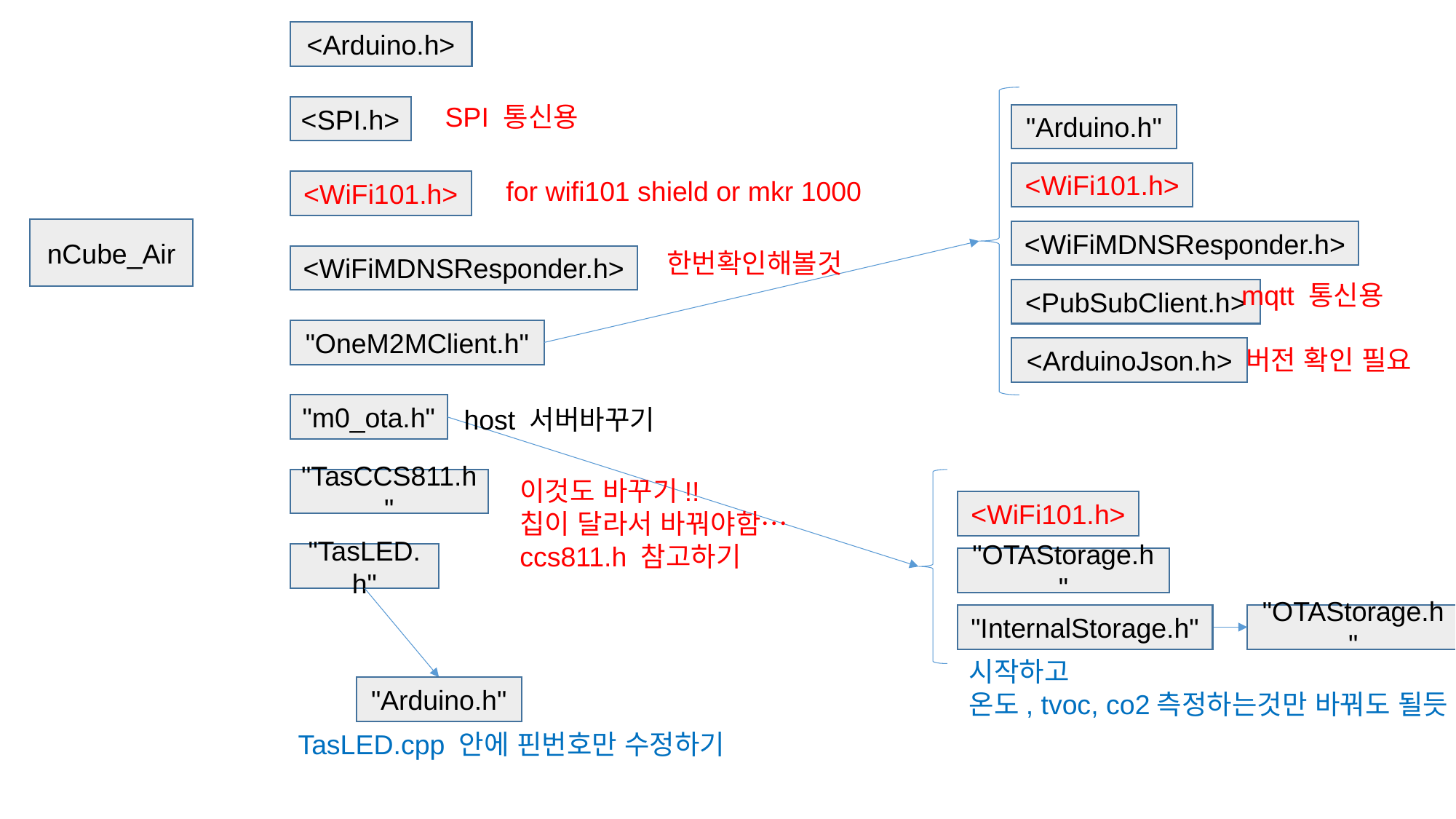

<Arduino.h>

"Arduino.h"
<WiFi101.h>
<WiFiMDNSResponder.h>
<PubSubClient.h>
<ArduinoJson.h>
mqtt 통신용
버전 확인 필요
SPI 통신용
<SPI.h>
for wifi101 shield or mkr 1000
<WiFi101.h>
nCube_Air
한번확인해볼것
<WiFiMDNSResponder.h>
"OneM2MClient.h"
"m0_ota.h"
host 서버바꾸기
이것도 바꾸기!!
칩이 달라서 바꿔야함…
ccs811.h 참고하기
"TasCCS811.h"

<WiFi101.h>
"OTAStorage.h"
"InternalStorage.h"
시작하고
온도, tvoc, co2측정하는것만 바꿔도 될듯
"TasLED.h"
"OTAStorage.h"
"Arduino.h"
TasLED.cpp 안에 핀번호만 수정하기
wifi provision 설명
https://turtleshell.kr/64